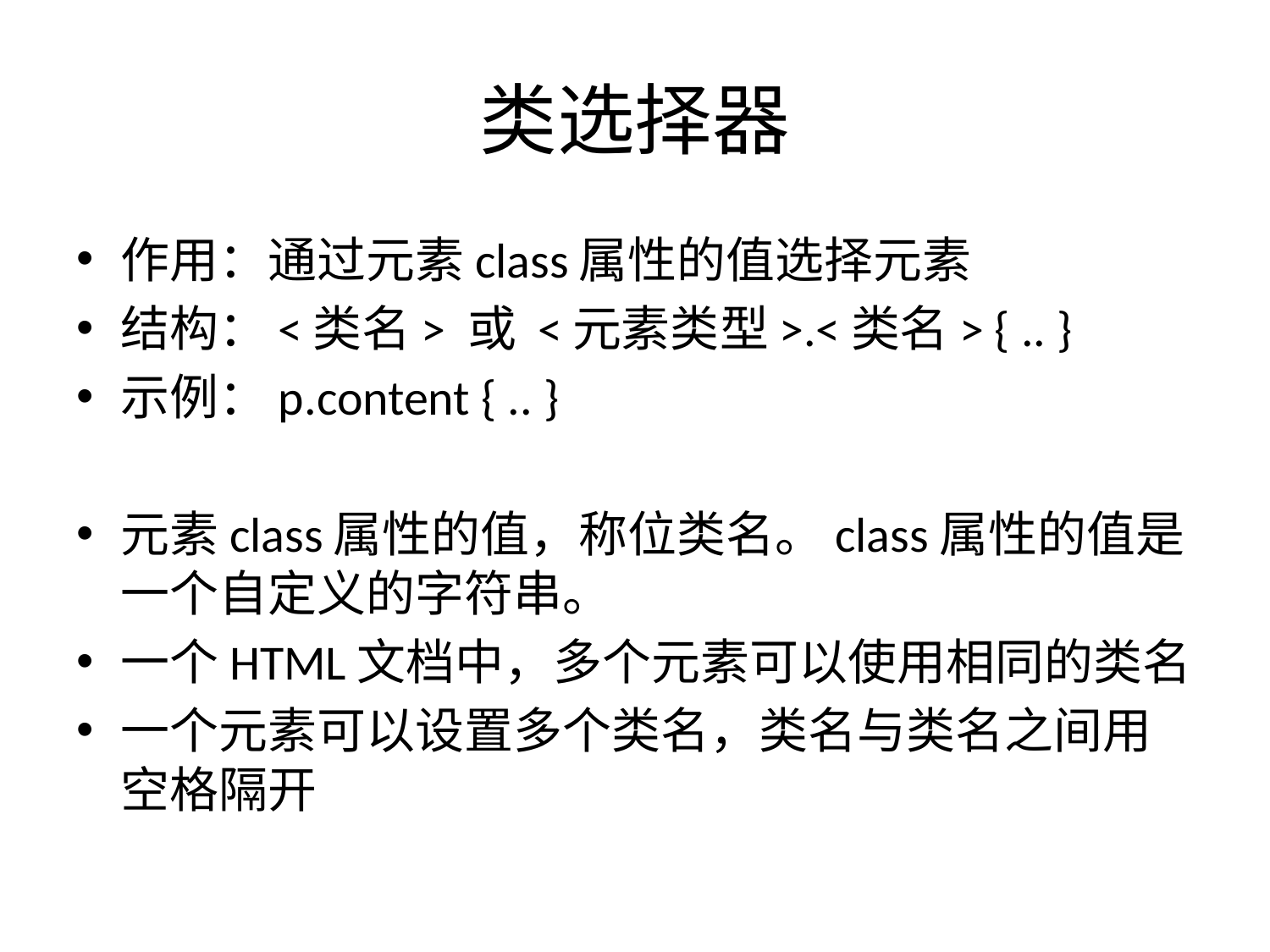

# 类选择器
作用：通过元素class属性的值选择元素
结构：<类名> 或 <元素类型>.<类名> { .. }
示例：p.content { .. }

元素class属性的值，称位类名。class属性的值是一个自定义的字符串。
一个HTML文档中，多个元素可以使用相同的类名
一个元素可以设置多个类名，类名与类名之间用空格隔开